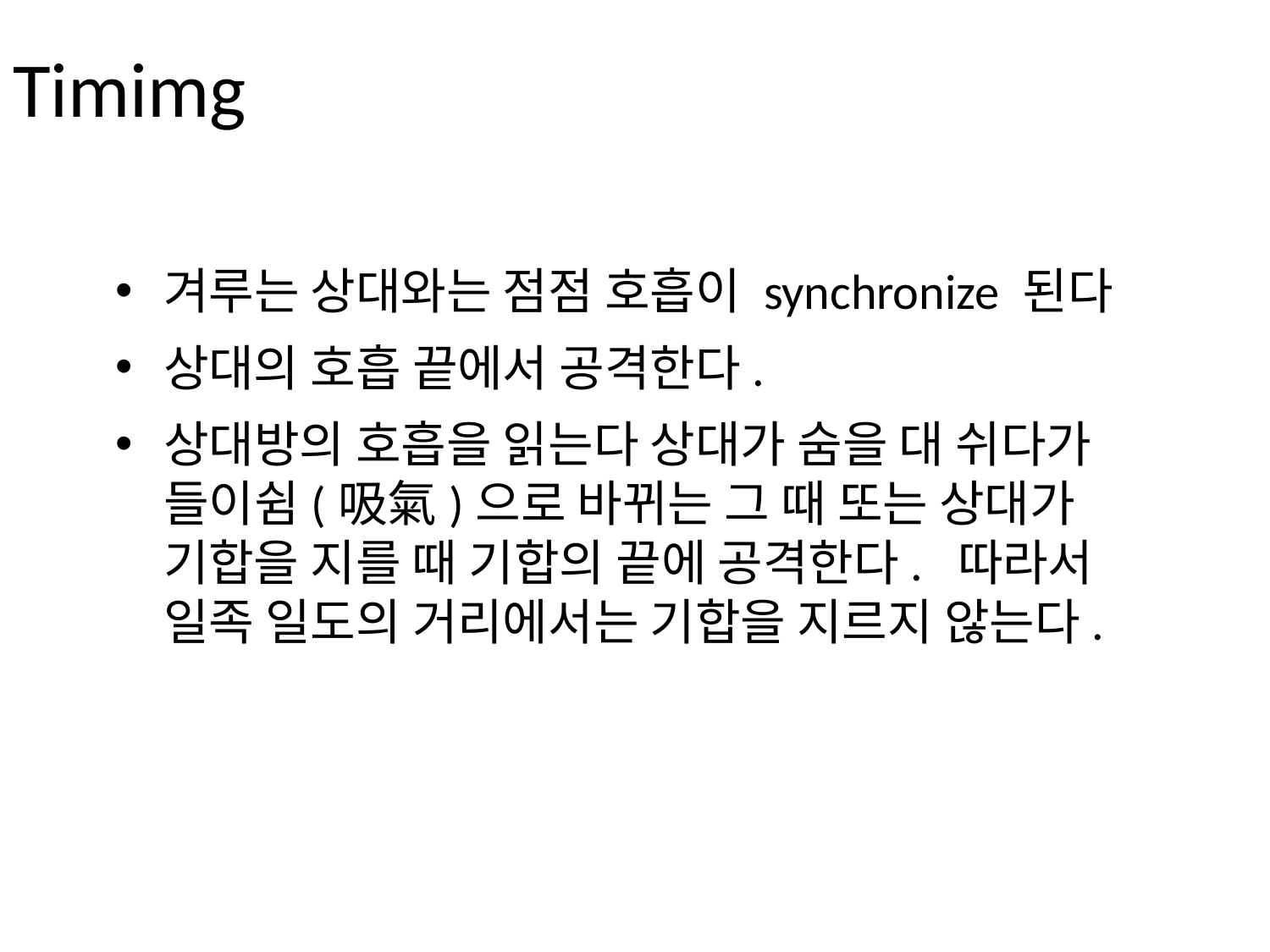

# Timimg
겨루는 상대와는 점점 호흡이 synchronize 된다
상대의 호흡 끝에서 공격한다.
상대방의 호흡을 읽는다 상대가 숨을 대 쉬다가 들이쉼(吸氣)으로 바뀌는 그 때 또는 상대가 기합을 지를 때 기합의 끝에 공격한다.  따라서 일족 일도의 거리에서는 기합을 지르지 않는다.